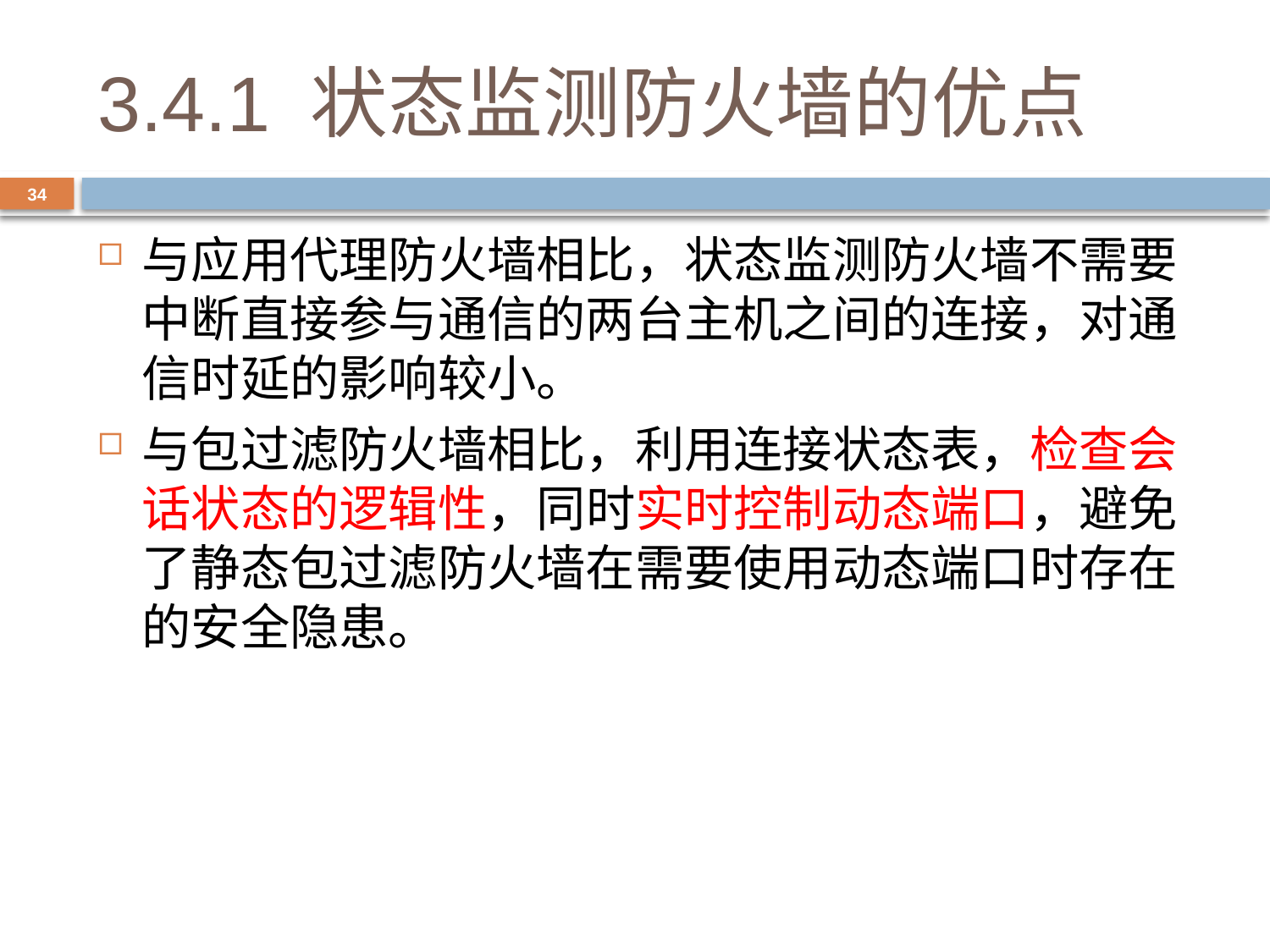

# 3.4.1 状态监测防火墙的优点
34
与应用代理防火墙相比，状态监测防火墙不需要中断直接参与通信的两台主机之间的连接，对通信时延的影响较小。
与包过滤防火墙相比，利用连接状态表，检查会话状态的逻辑性，同时实时控制动态端口，避免了静态包过滤防火墙在需要使用动态端口时存在的安全隐患。